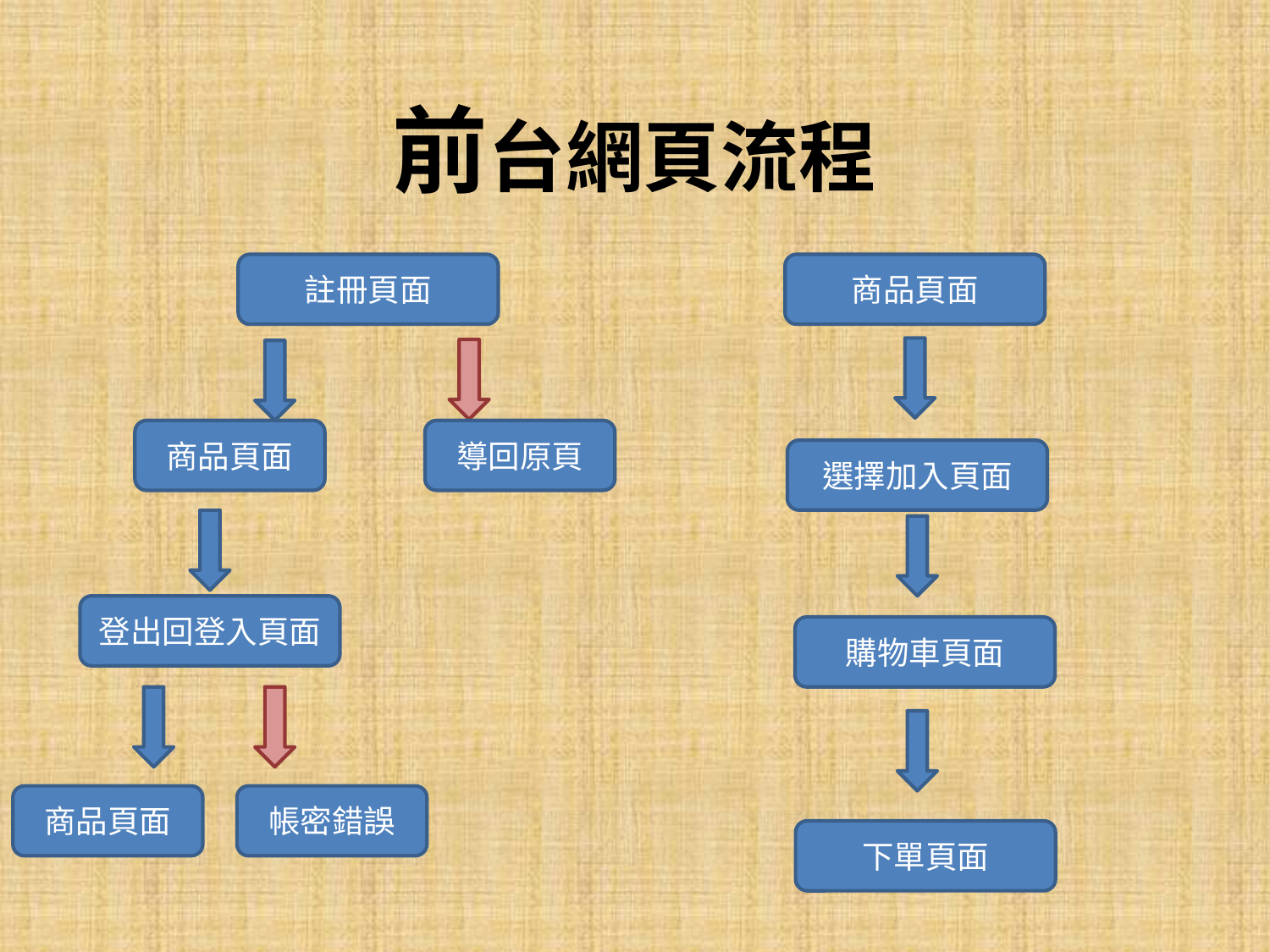

# 前台網頁流程

註冊頁面
商品頁面

商品頁面
導回原頁
選擇加入頁面

登出回登入頁面
購物車頁面

商品頁面
帳密錯誤
下單頁面